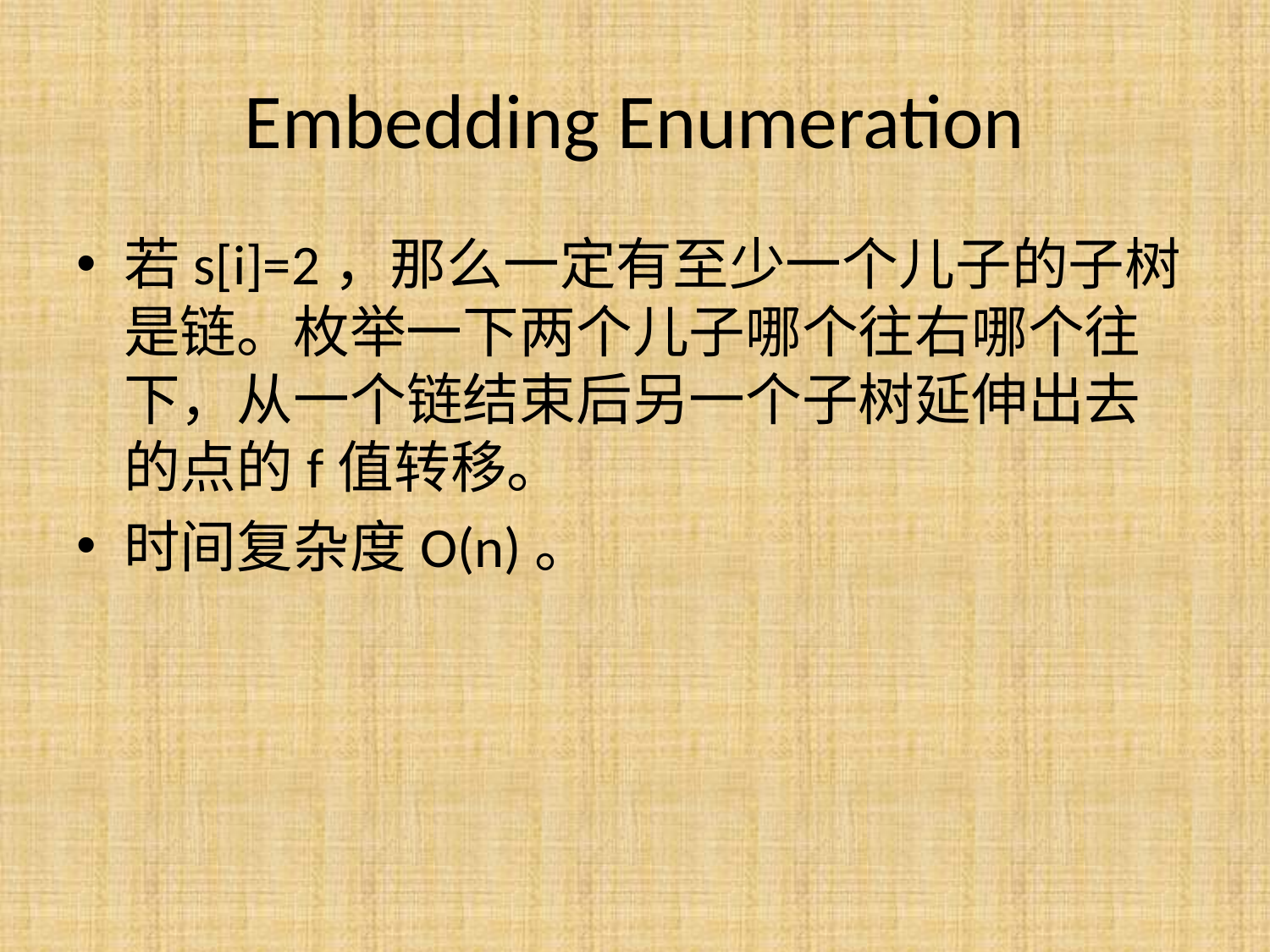

# Embedding Enumeration
若s[i]=2，那么一定有至少一个儿子的子树是链。枚举一下两个儿子哪个往右哪个往下，从一个链结束后另一个子树延伸出去的点的f值转移。
时间复杂度O(n)。